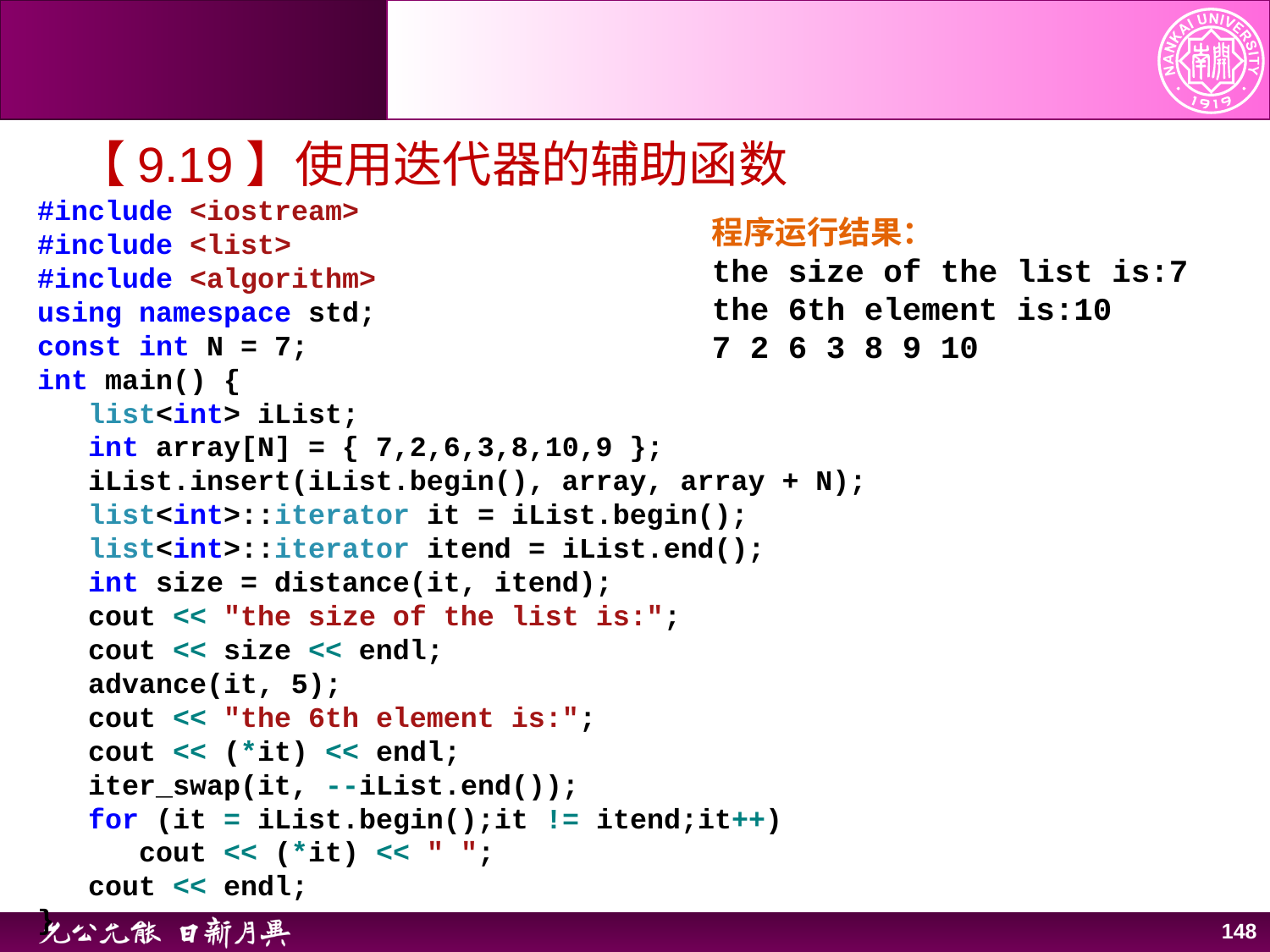

【9.19】使用迭代器的辅助函数
#include <iostream>
#include <list>
#include <algorithm>
using namespace std;
const int N = 7;
int main() {
   list<int> iList;
   int array[N] = { 7,2,6,3,8,10,9 };
   iList.insert(iList.begin(), array, array + N);
   list<int>::iterator it = iList.begin();
   list<int>::iterator itend = iList.end();
   int size = distance(it, itend);
   cout << "the size of the list is:";
   cout << size << endl;
   advance(it, 5);
   cout << "the 6th element is:";
   cout << (*it) << endl;
   iter_swap(it, --iList.end());
   for (it = iList.begin();it != itend;it++)
      cout << (*it) << " ";
   cout << endl;
}
程序运行结果：
the size of the list is:7
the 6th element is:10
7 2 6 3 8 9 10
148